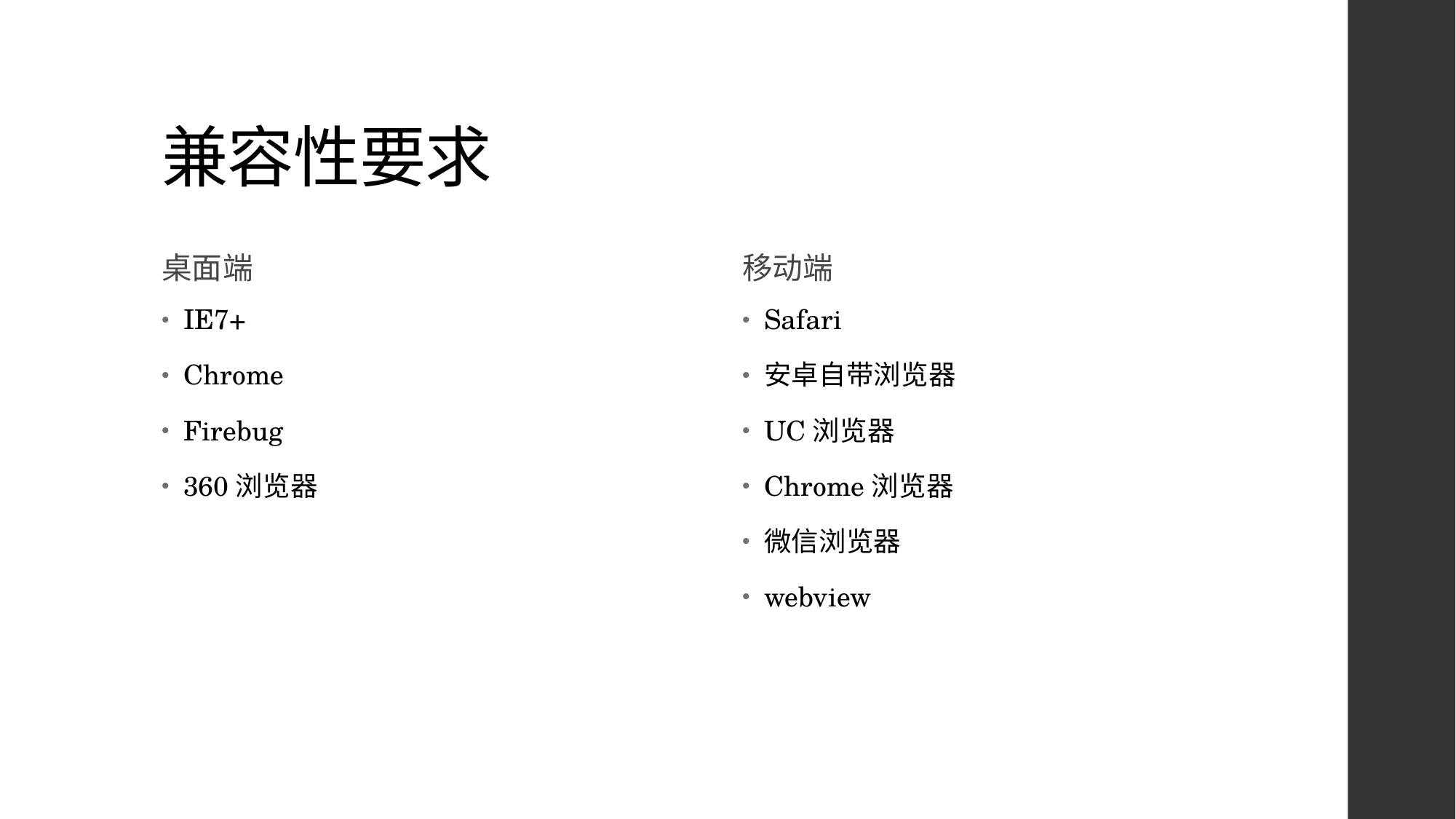

# 兼容性要求
桌面端
移动端
IE7+
Chrome
Firebug
360浏览器
Safari
安卓自带浏览器
UC浏览器
Chrome浏览器
微信浏览器
webview